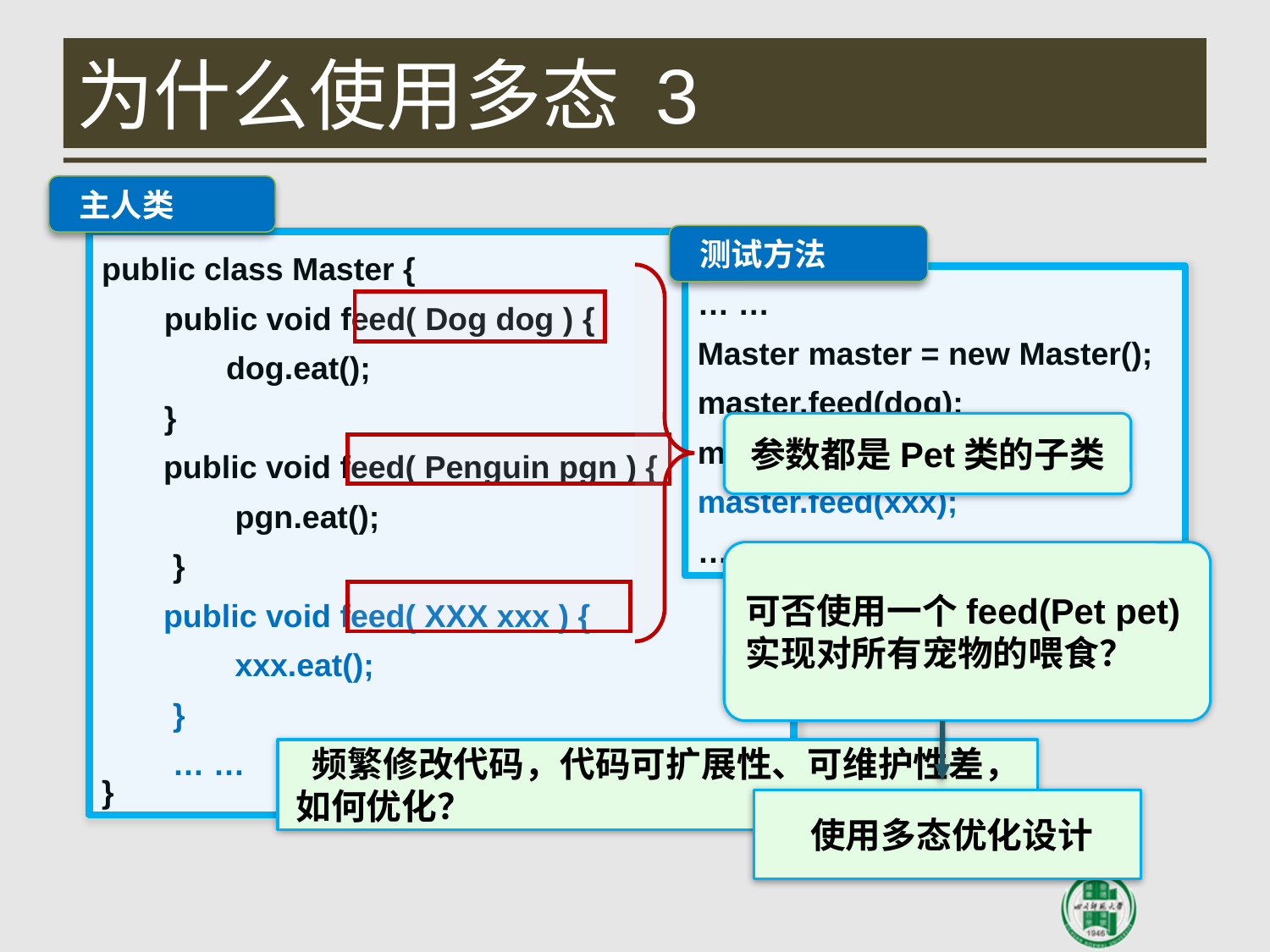

# 为什么使用多态 3
 主人类
 测试方法
public class Master {
       public void feed( Dog dog ) {
              dog.eat();
       }
	public void feed( Penguin pgn ) {
               pgn.eat();
        }
	public void feed( XXX xxx ) {
               xxx.eat();
        }
        … …
}

… …
Master master = new Master();
master.feed(dog);
master.feed(penguin);
master.feed(xxx);
… …

参数都是Pet类的子类

可否使用一个feed(Pet pet)实现对所有宠物的喂食？

 频繁修改代码，代码可扩展性、可维护性差，如何优化？
 使用多态优化设计